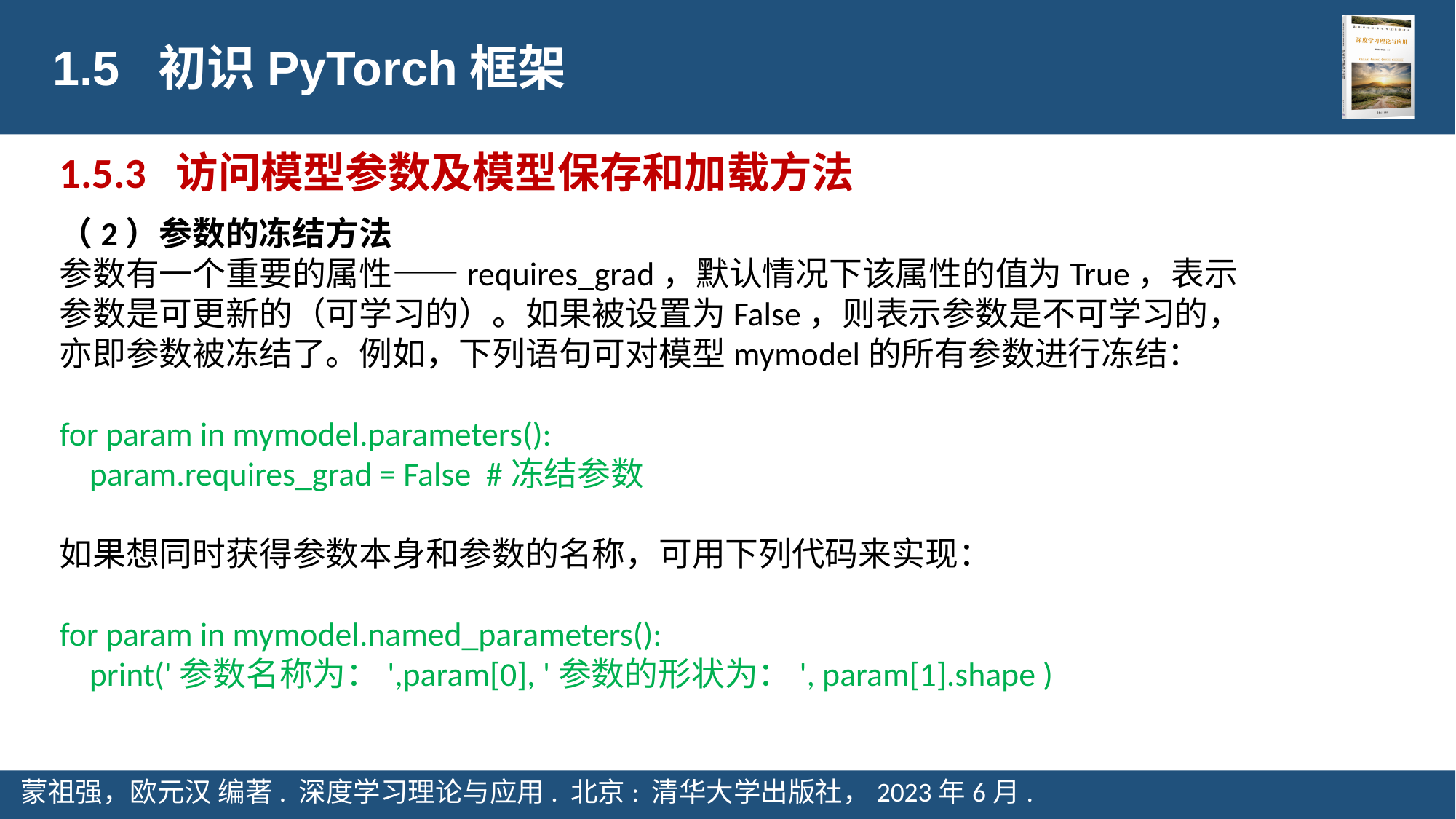

1.5  初识PyTorch框架
1.5.3  访问模型参数及模型保存和加载方法
（2）参数的冻结方法
参数有一个重要的属性——requires_grad，默认情况下该属性的值为True，表示参数是可更新的（可学习的）。如果被设置为False，则表示参数是不可学习的，亦即参数被冻结了。例如，下列语句可对模型mymodel的所有参数进行冻结：

for param in mymodel.parameters():
    param.requires_grad = False  #冻结参数

如果想同时获得参数本身和参数的名称，可用下列代码来实现：

for param in mymodel.named_parameters():
    print('参数名称为：',param[0], '参数的形状为：', param[1].shape )